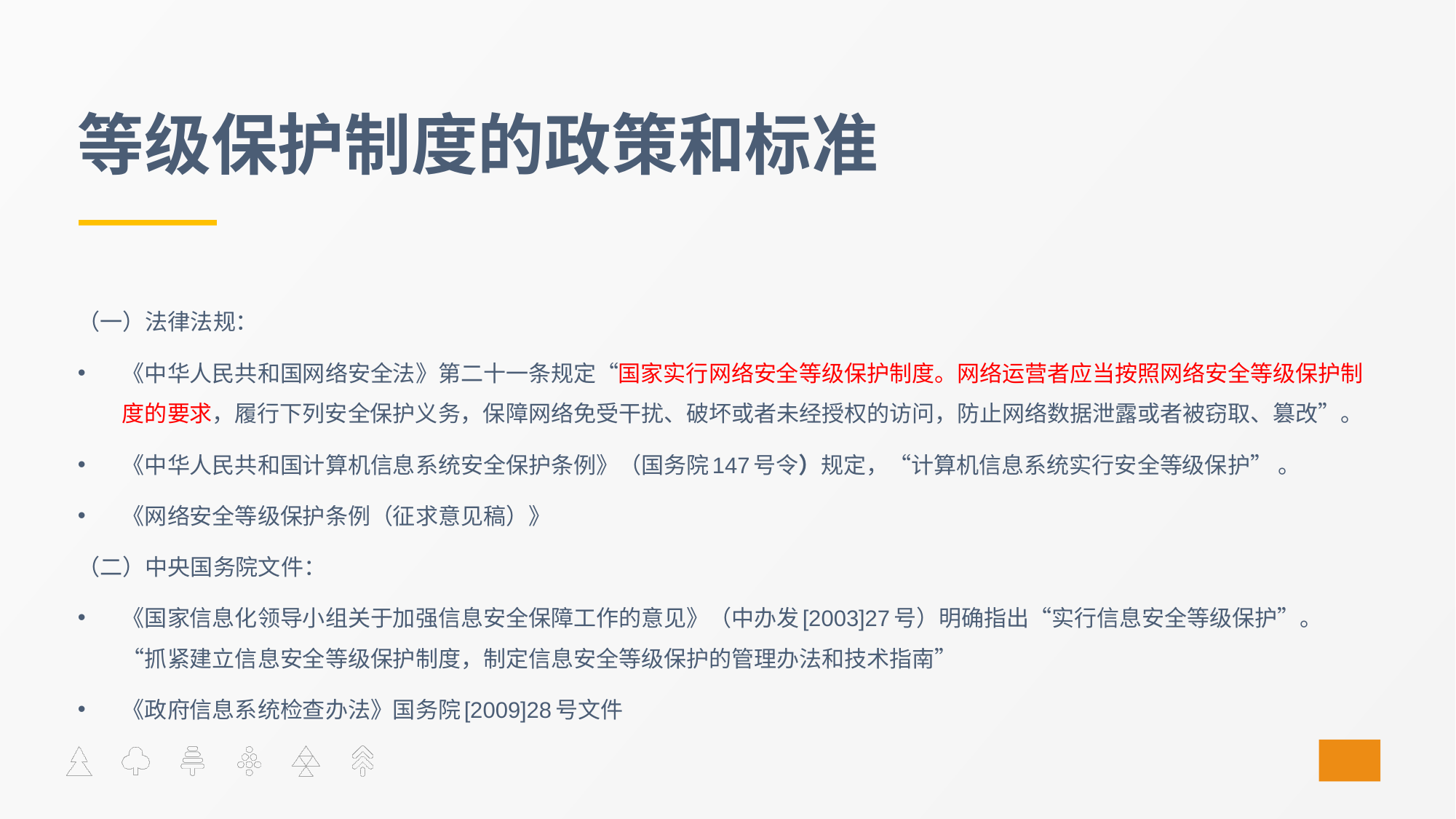

# 等级保护制度的政策和标准

（一）法律法规：
《中华人民共和国网络安全法》第二十一条规定“国家实行网络安全等级保护制度。网络运营者应当按照网络安全等级保护制度的要求，履行下列安全保护义务，保障网络免受干扰、破坏或者未经授权的访问，防止网络数据泄露或者被窃取、篡改”。
《中华人民共和国计算机信息系统安全保护条例》（国务院147号令）规定，“计算机信息系统实行安全等级保护” 。
《网络安全等级保护条例（征求意见稿）》
（二）中央国务院文件：
《国家信息化领导小组关于加强信息安全保障工作的意见》（中办发[2003]27号）明确指出“实行信息安全等级保护”。“抓紧建立信息安全等级保护制度，制定信息安全等级保护的管理办法和技术指南”
《政府信息系统检查办法》国务院[2009]28号文件
8